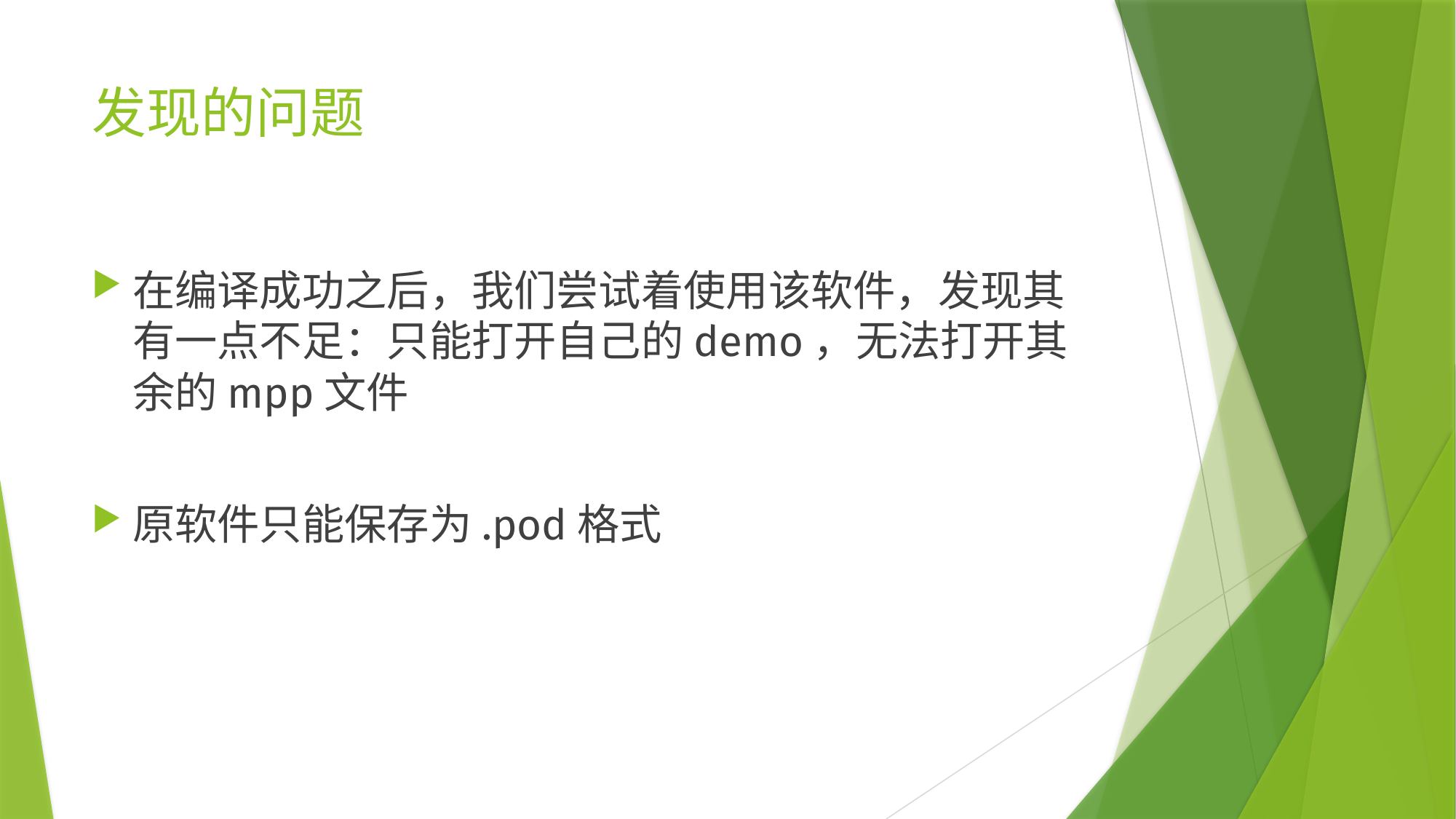

# 发现的问题
在编译成功之后，我们尝试着使用该软件，发现其有一点不足：只能打开自己的demo，无法打开其余的mpp文件

原软件只能保存为.pod格式